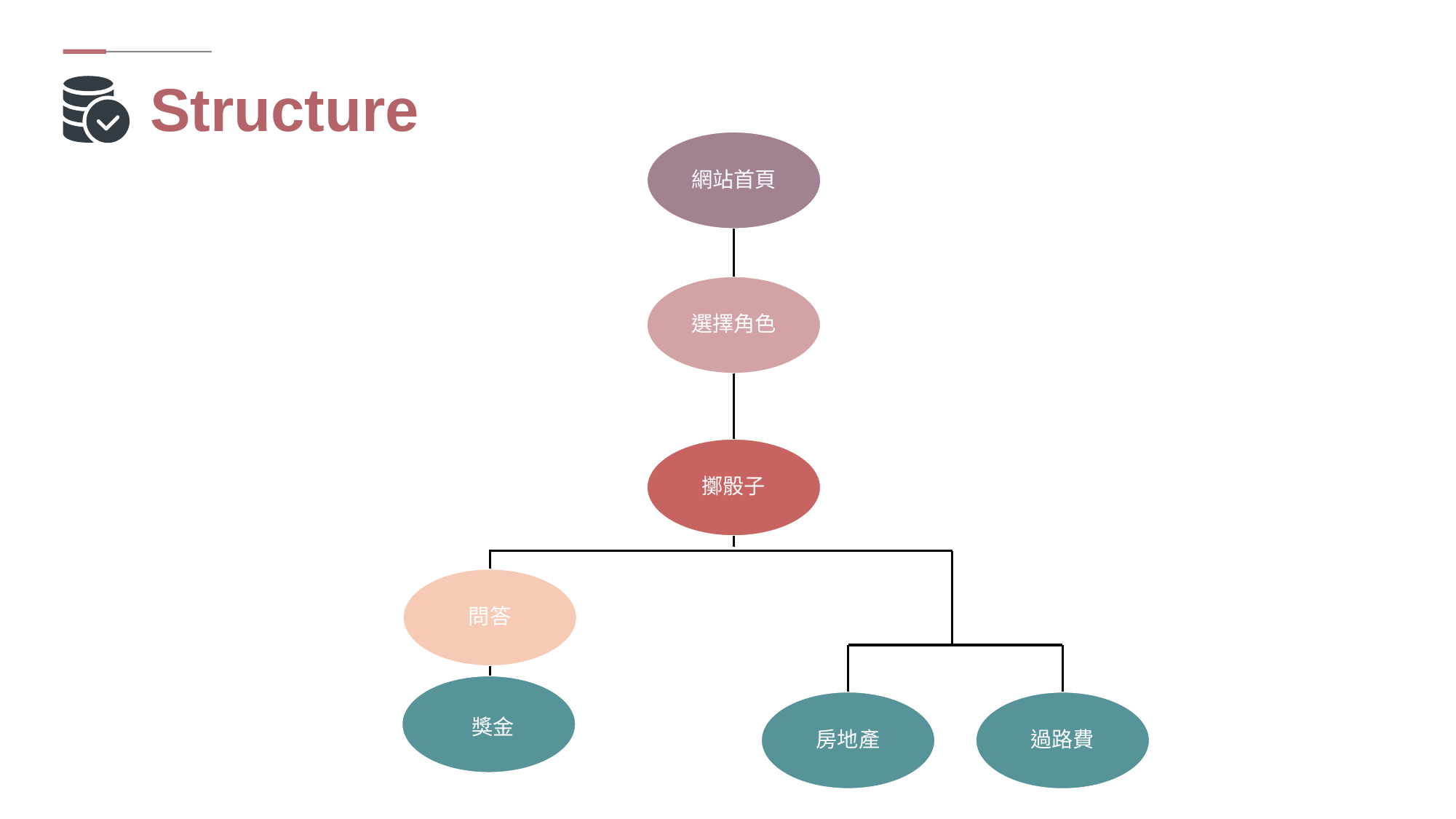

Structure

網站首頁
選擇角色
擲骰子
問答
  獎金
房地產
過路費
02